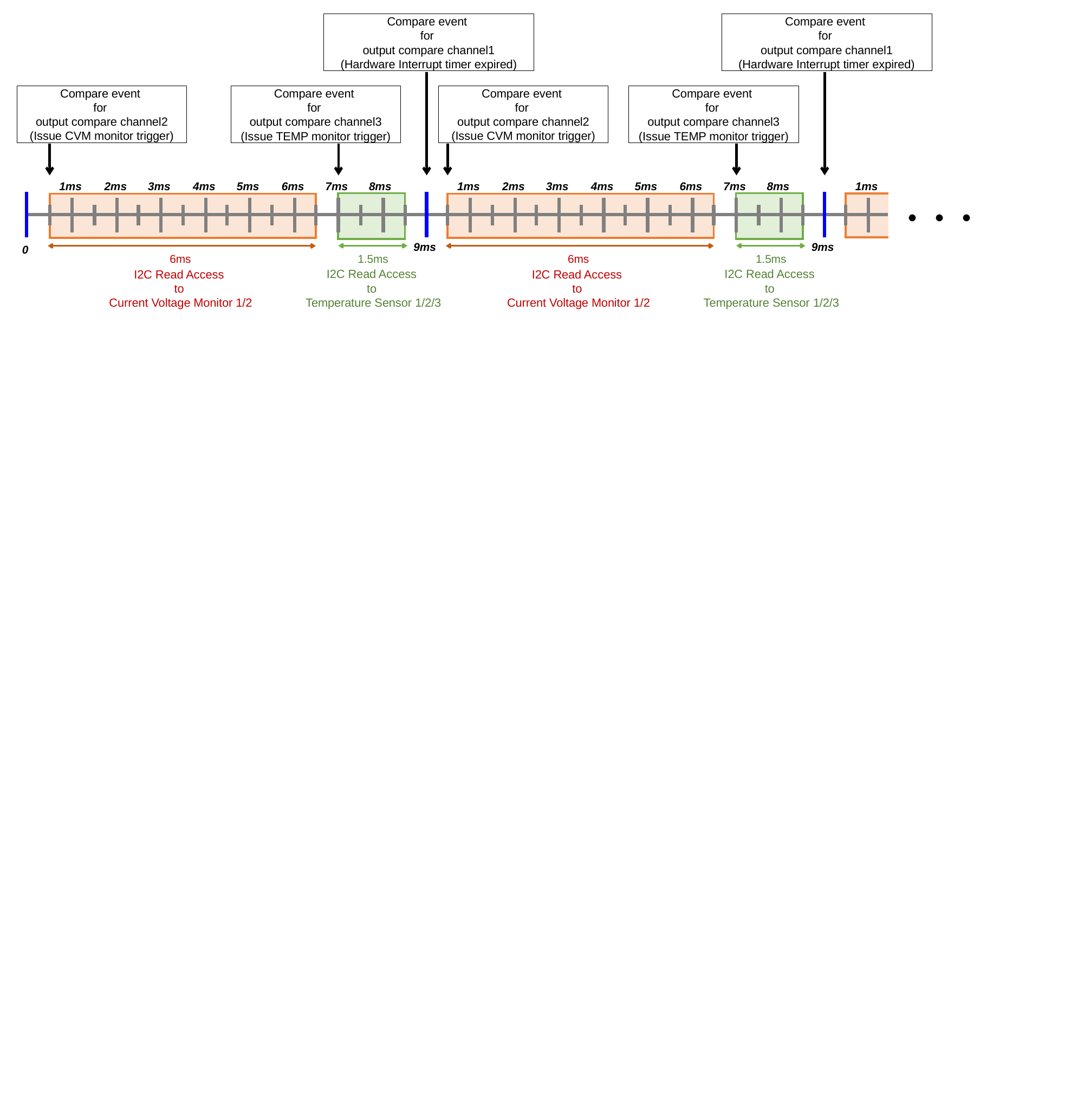

Compare event
for
output compare channel1
(Hardware Interrupt timer expired)
Compare event
for
output compare channel1
(Hardware Interrupt timer expired)
Compare event
for
output compare channel2
(Issue CVM monitor trigger)
Compare event
for
output compare channel2
(Issue CVM monitor trigger)
Compare event
for
output compare channel3
(Issue TEMP monitor trigger)
Compare event
for
output compare channel3
(Issue TEMP monitor trigger)
1ms
2ms
3ms
4ms
5ms
6ms
7ms
8ms
1ms
2ms
3ms
4ms
5ms
6ms
7ms
8ms
1ms

・・・
9ms
9ms
0
1.5ms
1.5ms
6ms
6ms
I2C Read Access
to
Temperature Sensor 1/2/3
I2C Read Access
to
Temperature Sensor 1/2/3
I2C Read Access
to
Current Voltage Monitor 1/2
I2C Read Access
to
Current Voltage Monitor 1/2